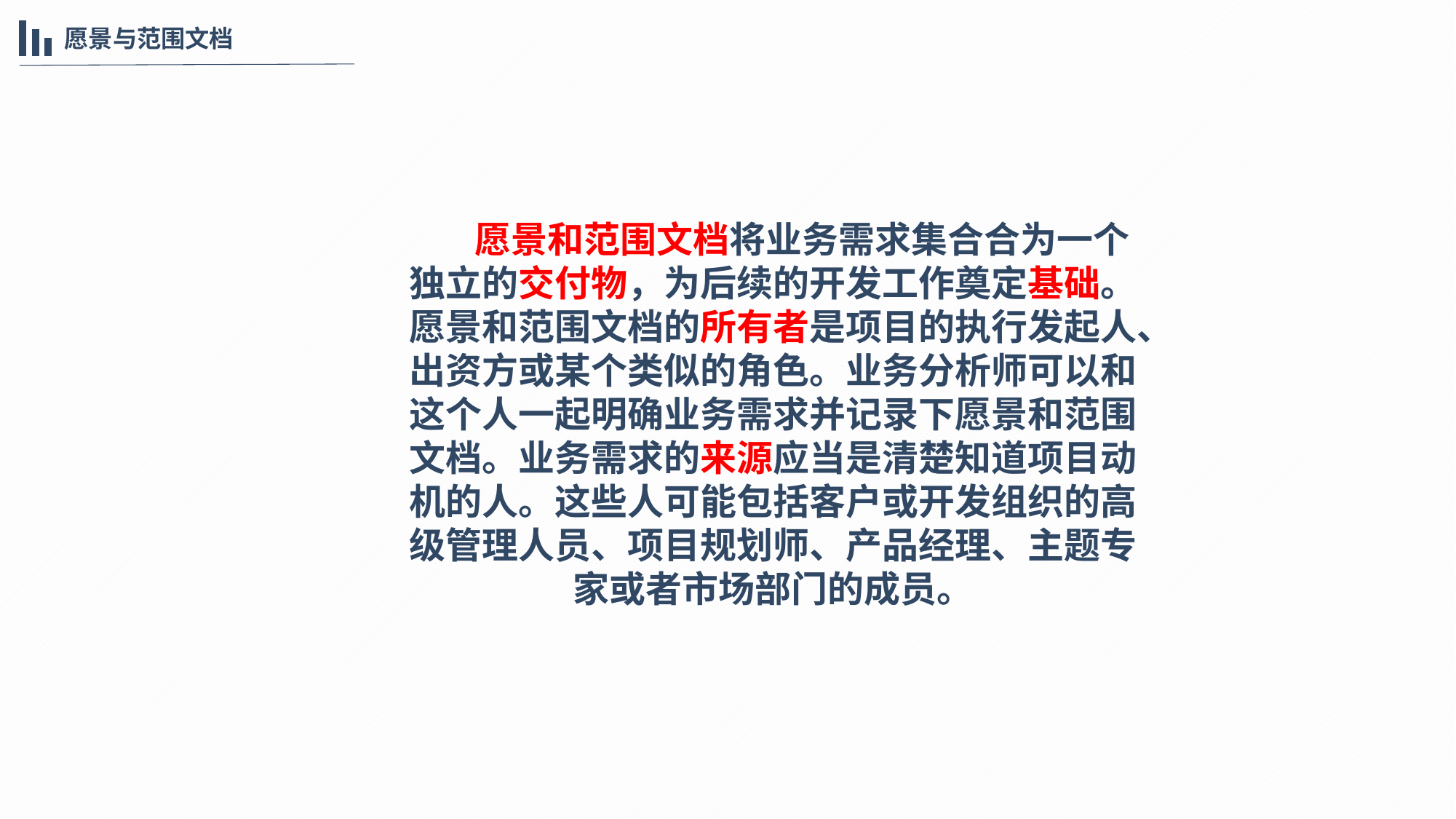

愿景与范围文档

           愿景和范围文档将业务需求集合合为一个独立的交付物，为后续的开发工作奠定基础。愿景和范围文档的所有者是项目的执行发起人、出资方或某个类似的角色。业务分析师可以和这个人一起明确业务需求并记录下愿景和范围文档。业务需求的来源应当是清楚知道项目动机的人。这些人可能包括客户或开发组织的高级管理人员、项目规划师、产品经理、主题专家或者市场部门的成员。